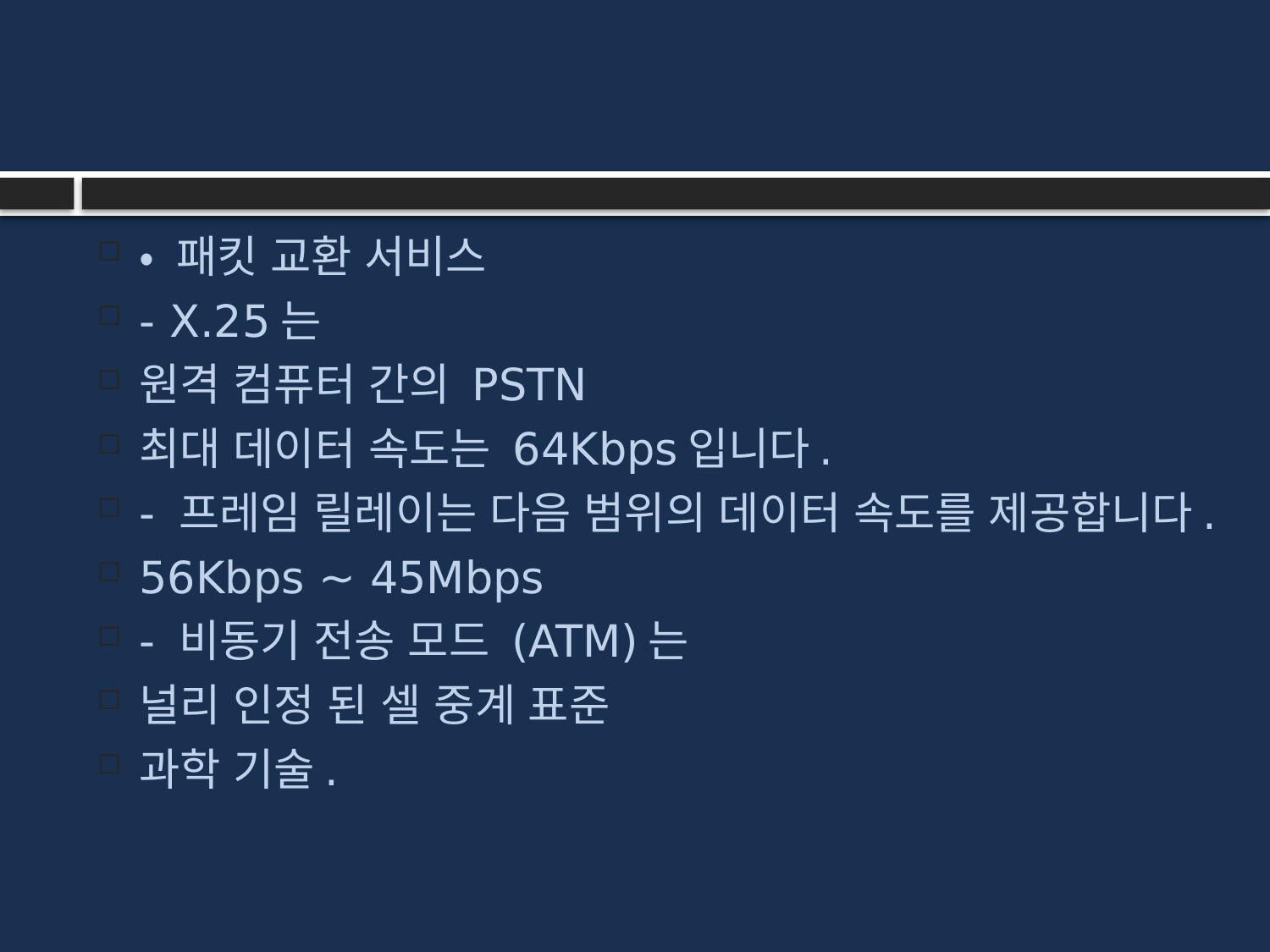

#
• 패킷 교환 서비스
- X.25는
원격 컴퓨터 간의 PSTN
최대 데이터 속도는 64Kbps입니다.
- 프레임 릴레이는 다음 범위의 데이터 속도를 제공합니다.
56Kbps ~ 45Mbps
- 비동기 전송 모드 (ATM)는
널리 인정 된 셀 중계 표준
과학 기술.